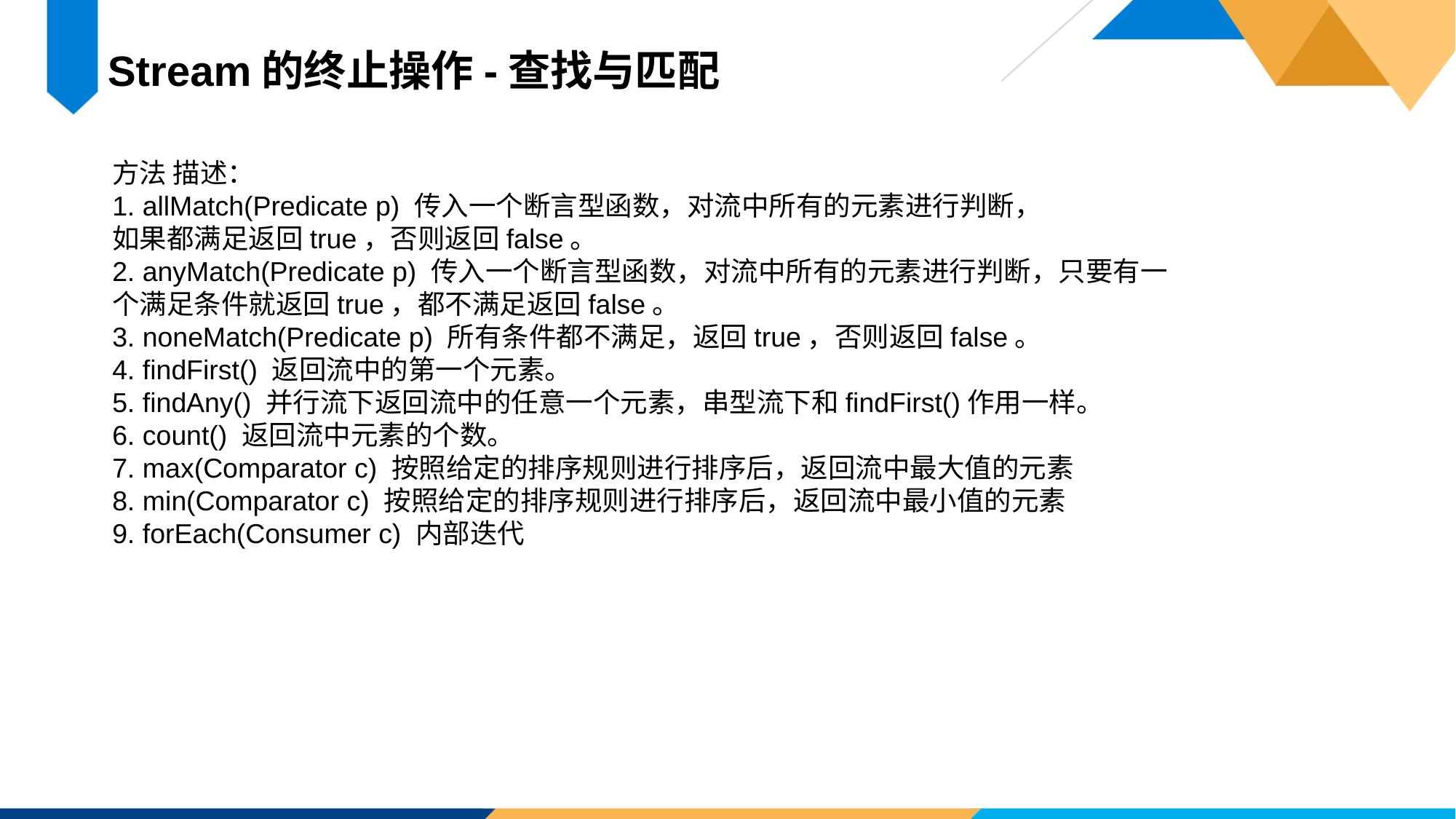

Stream的终止操作-查找与匹配

方法 描述：
1. allMatch(Predicate p) 传入一个断言型函数，对流中所有的元素进行判断，
如果都满足返回true，否则返回false。
2. anyMatch(Predicate p) 传入一个断言型函数，对流中所有的元素进行判断，只要有一
个满足条件就返回true，都不满足返回false。
3. noneMatch(Predicate p) 所有条件都不满足，返回true，否则返回false。
4. findFirst() 返回流中的第一个元素。
5. findAny() 并行流下返回流中的任意一个元素，串型流下和findFirst()作用一样。
6. count() 返回流中元素的个数。
7. max(Comparator c) 按照给定的排序规则进行排序后，返回流中最大值的元素
8. min(Comparator c) 按照给定的排序规则进行排序后，返回流中最小值的元素
9. forEach(Consumer c) 内部迭代